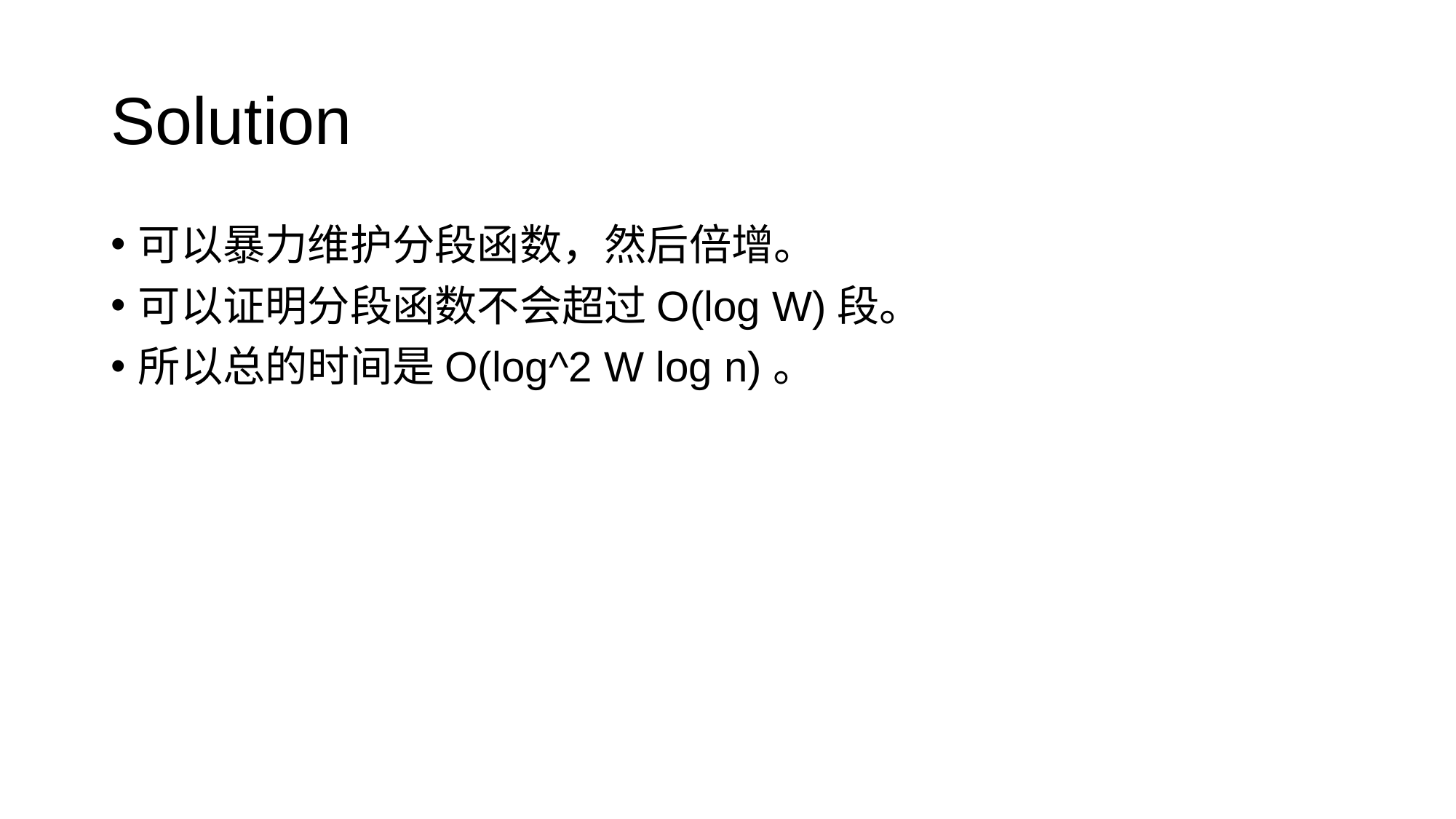

# Solution
可以暴力维护分段函数，然后倍增。
可以证明分段函数不会超过O(log W)段。
所以总的时间是O(log^2 W log n)。